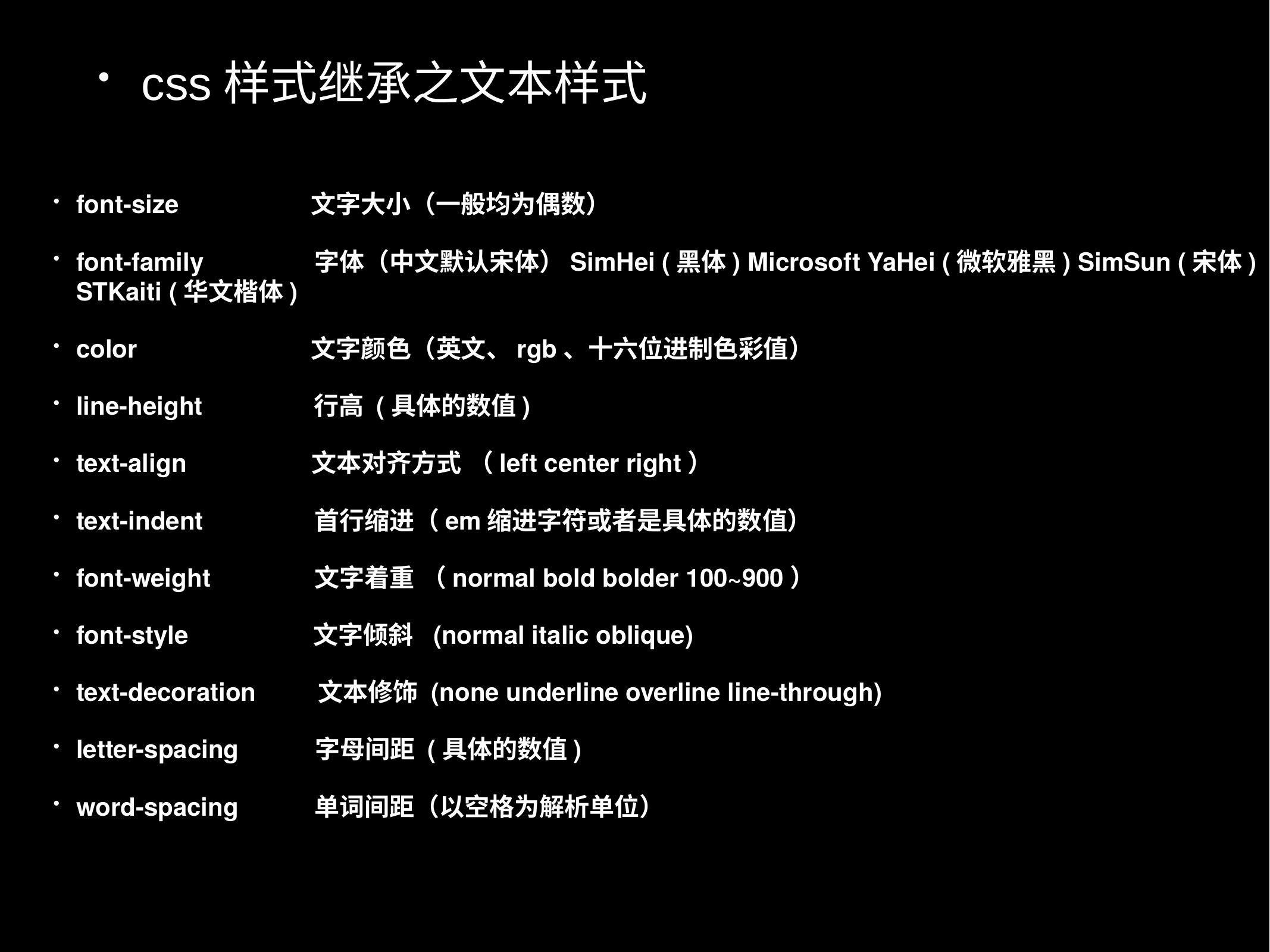

# css样式继承之文本样式

font-size                  文字大小（一般均为偶数）
font-family               字体（中文默认宋体）SimHei (黑体) Microsoft YaHei (微软雅黑) SimSun (宋体) STKaiti (华文楷体)
color                        文字颜色（英文、rgb、十六位进制色彩值）
line-height               行高 (具体的数值)
text-align                 文本对齐方式 （left center right）
text-indent               首行缩进（em缩进字符或者是具体的数值）
font-weight              文字着重 （normal bold bolder 100~900）
font-style                 文字倾斜  (normal italic oblique)
text-decoration        文本修饰 (none underline overline line-through)
letter-spacing          字母间距 (具体的数值)
word-spacing          单词间距（以空格为解析单位）